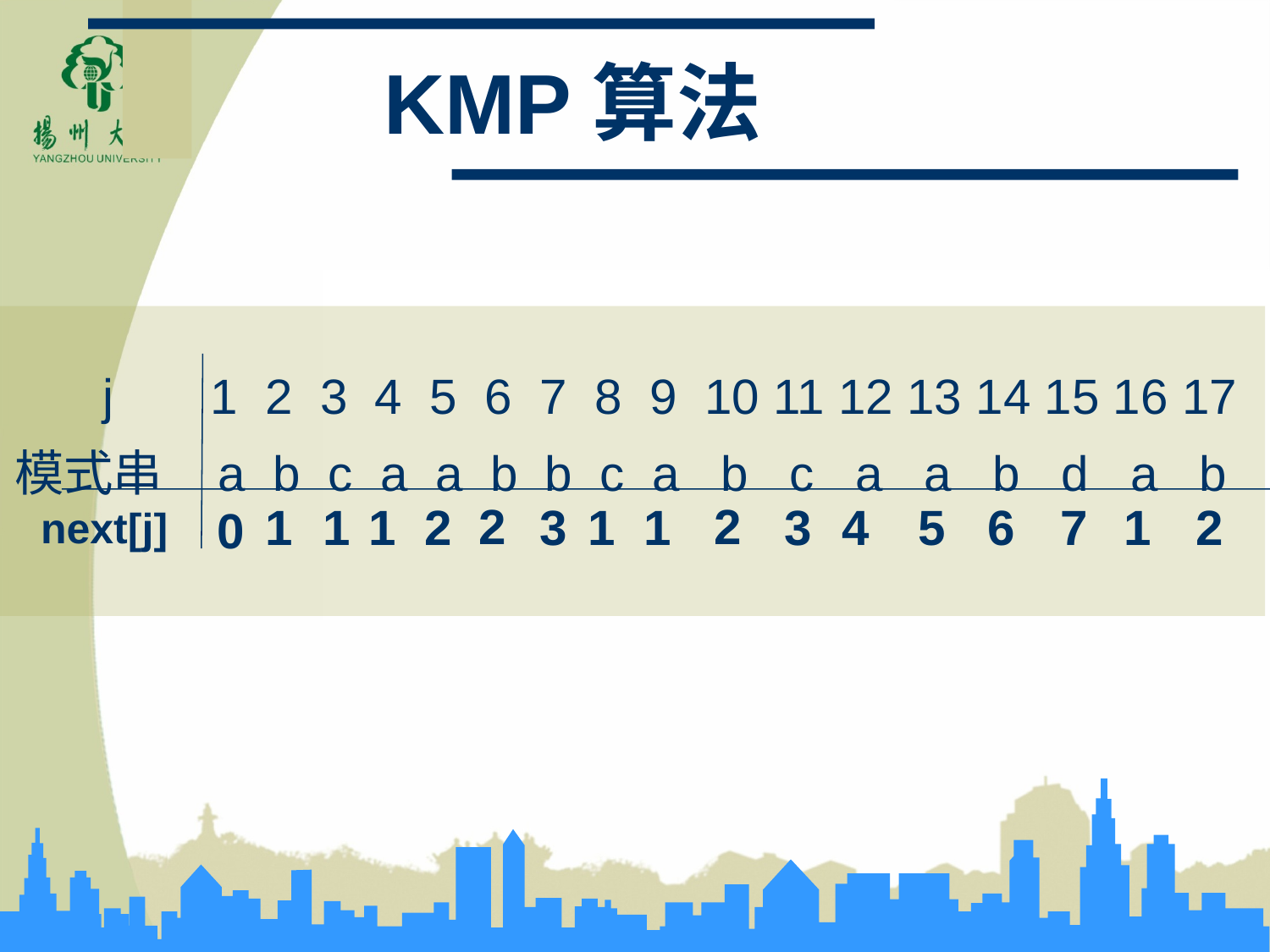

KMP算法

 j       1  2  3  4  5  6  7  8  9  10 11 12 13 14 15 16 17
模式串    a  b  c  a  a  b  b  c  a   b   c   a   a   b   d   a   b

2
2
next[j]
1
1
1
2
3
1
1
3
4
5
6
7
1
2
0